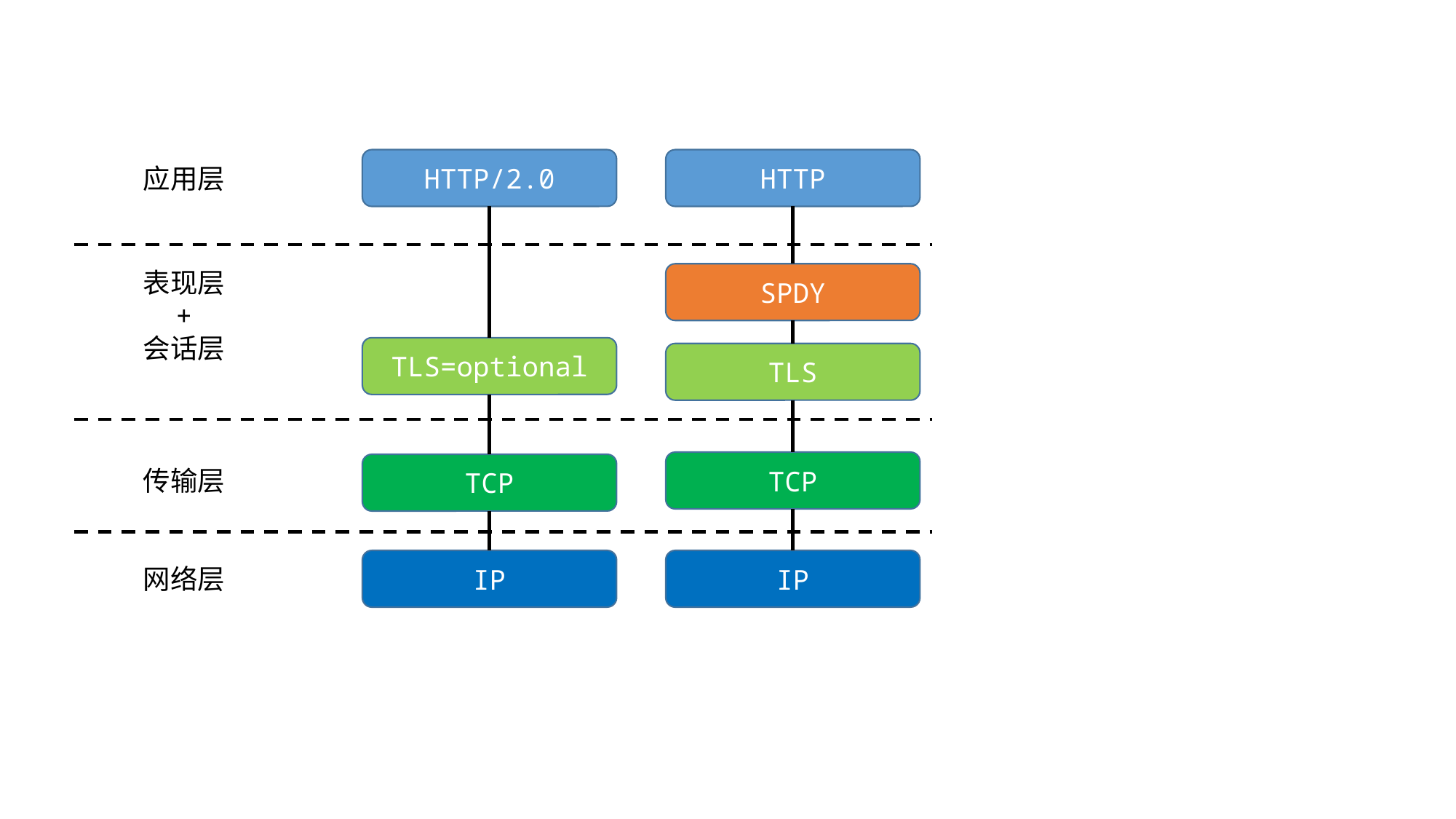

HTTP/2.0
HTTP
应用层
表现层
+
会话层
SPDY
TLS=optional
TLS
TCP
TCP
传输层
IP
IP
网络层